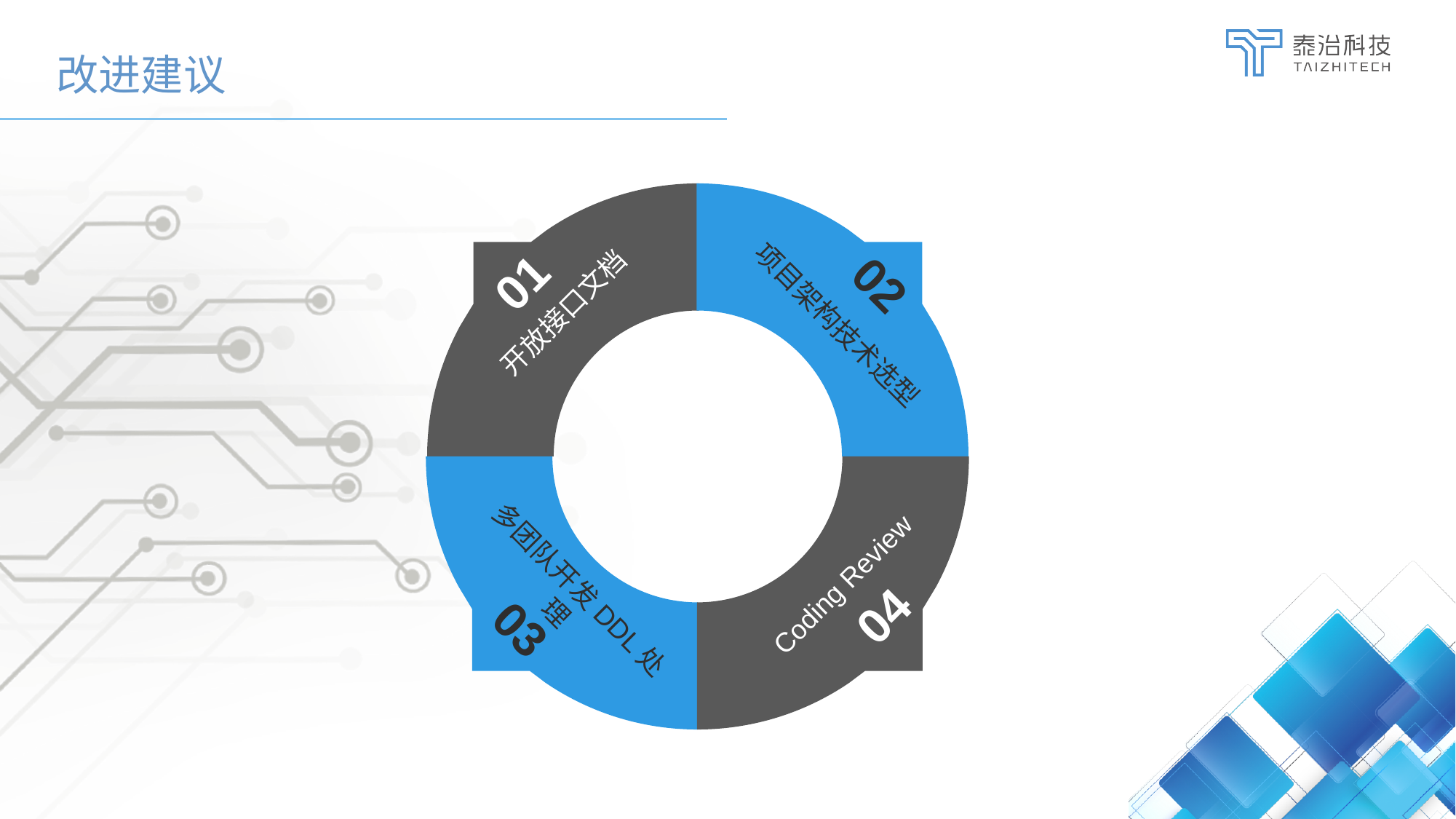

改进建议

01
02
开放接口文档
项目架构技术选型

Coding Review
多团队开发DDL处理
04
03